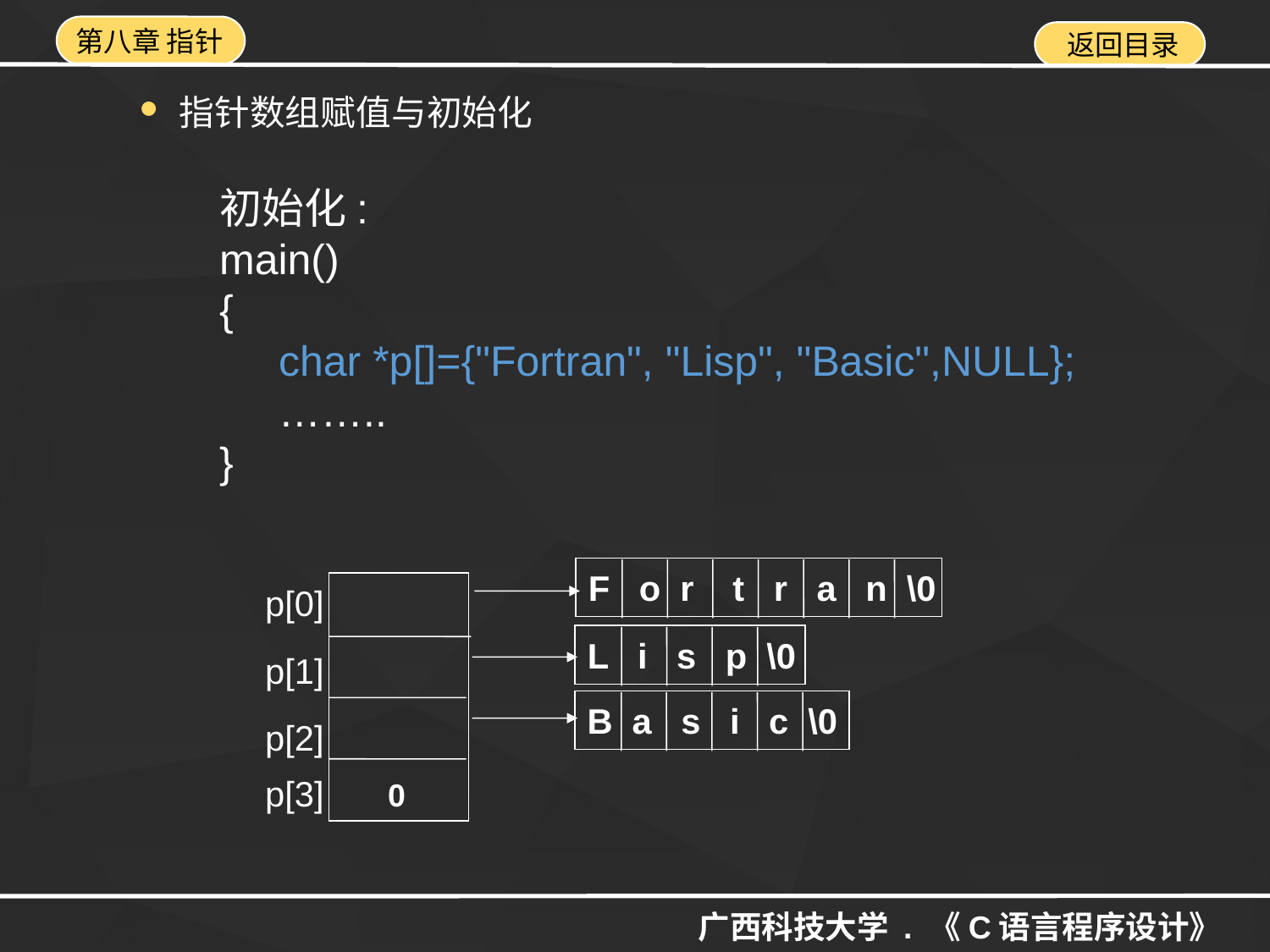

指针数组赋值与初始化
初始化:
main()
{
     char *p[]={"Fortran", "Lisp", "Basic",NULL};
     ……..
}
F   o  r    t   r   a   n  \0

p[0]
p[1]
p[2]
p[3]

L   i   s   p  \0

B  a   s   i   c  \0

0